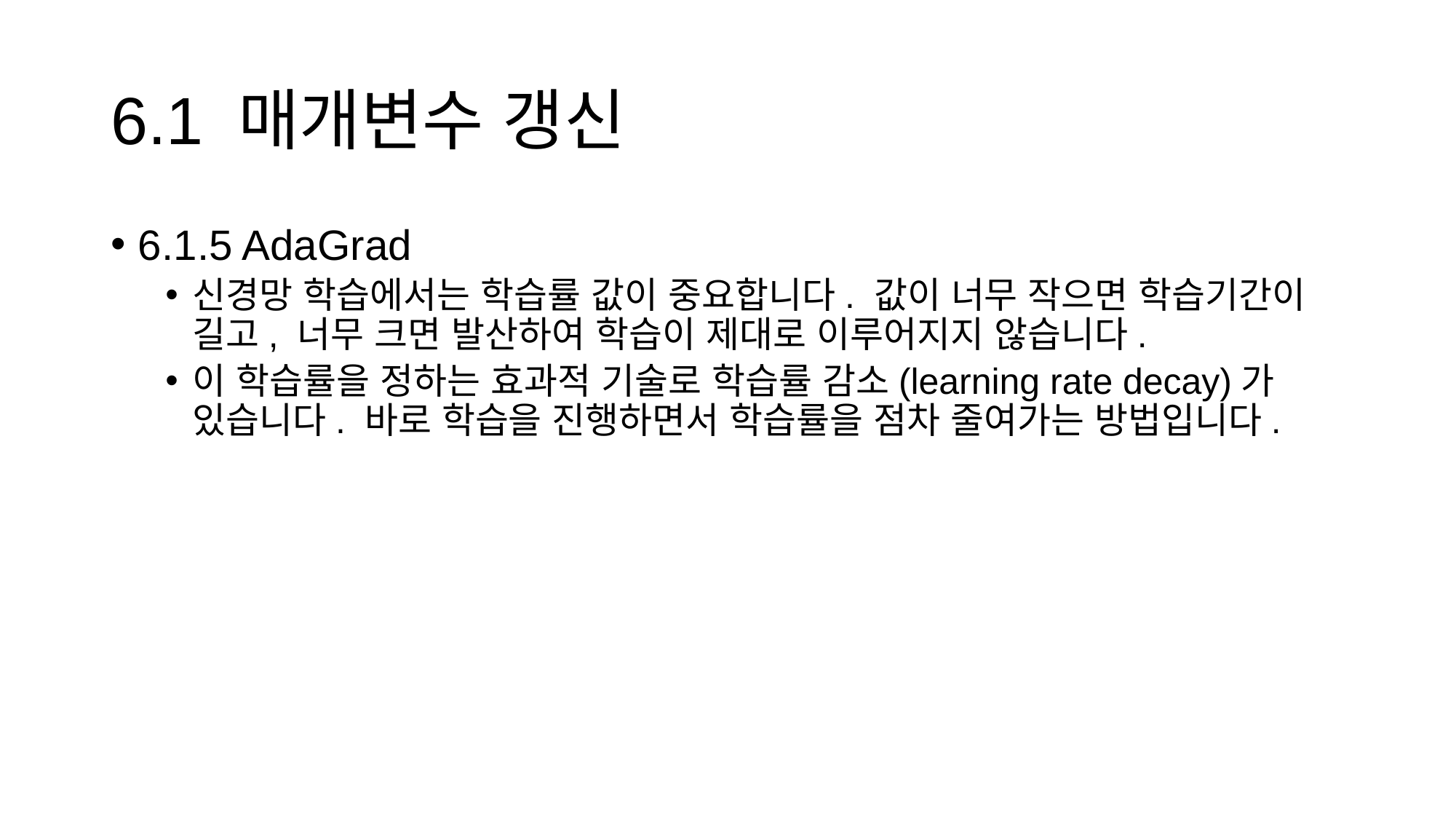

# 6.1 매개변수 갱신
6.1.5 AdaGrad
신경망 학습에서는 학습률 값이 중요합니다. 값이 너무 작으면 학습기간이 길고, 너무 크면 발산하여 학습이 제대로 이루어지지 않습니다.
이 학습률을 정하는 효과적 기술로 학습률 감소(learning rate decay)가 있습니다. 바로 학습을 진행하면서 학습률을 점차 줄여가는 방법입니다.